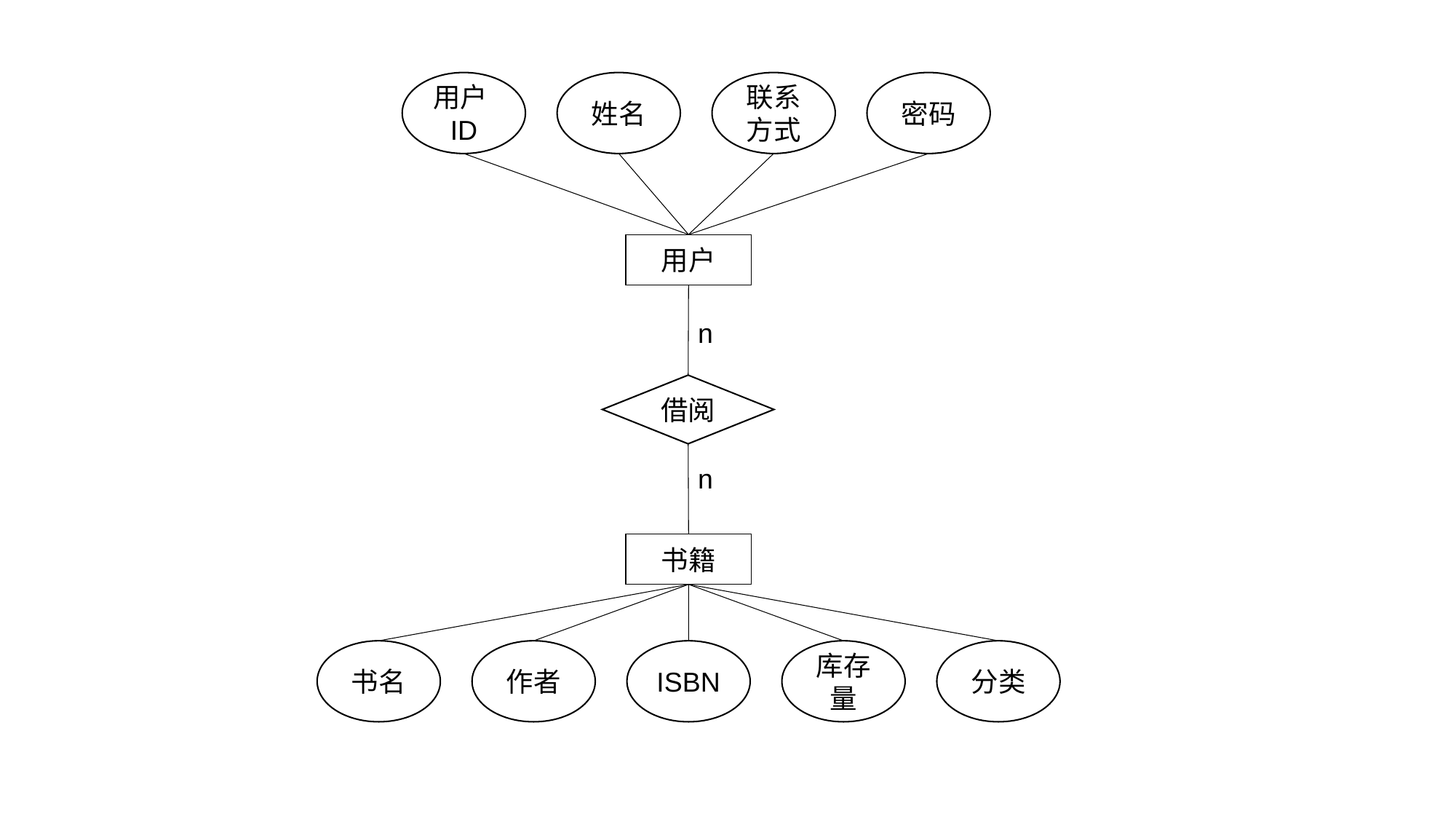

用户ID
姓名
联系方式
密码
用户
n
借阅
n
书籍
书名
作者
ISBN
库存量
分类